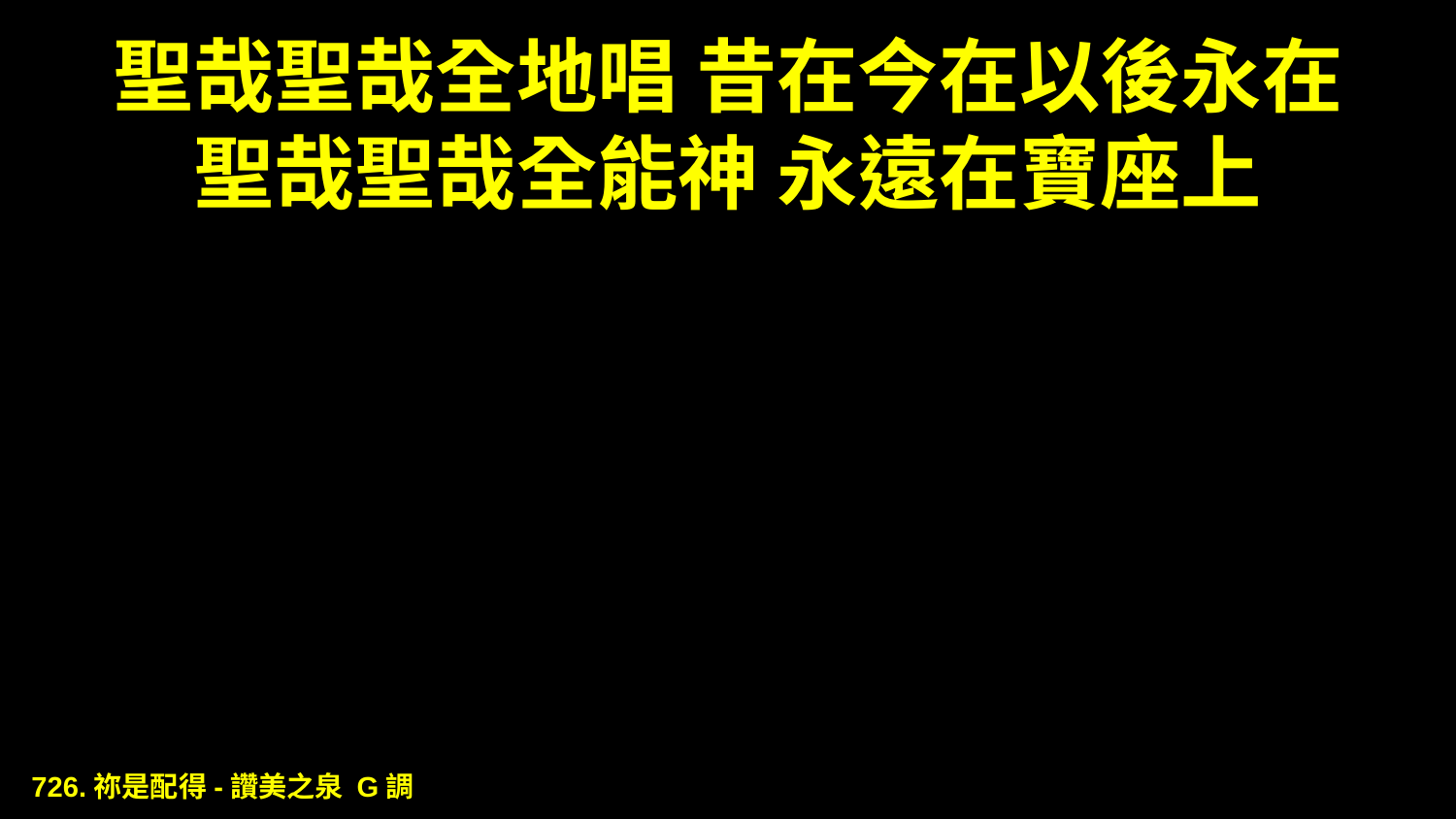

# 聖哉聖哉全地唱 昔在今在以後永在 聖哉聖哉全能神 永遠在寶座上
726.祢是配得-讚美之泉 G調